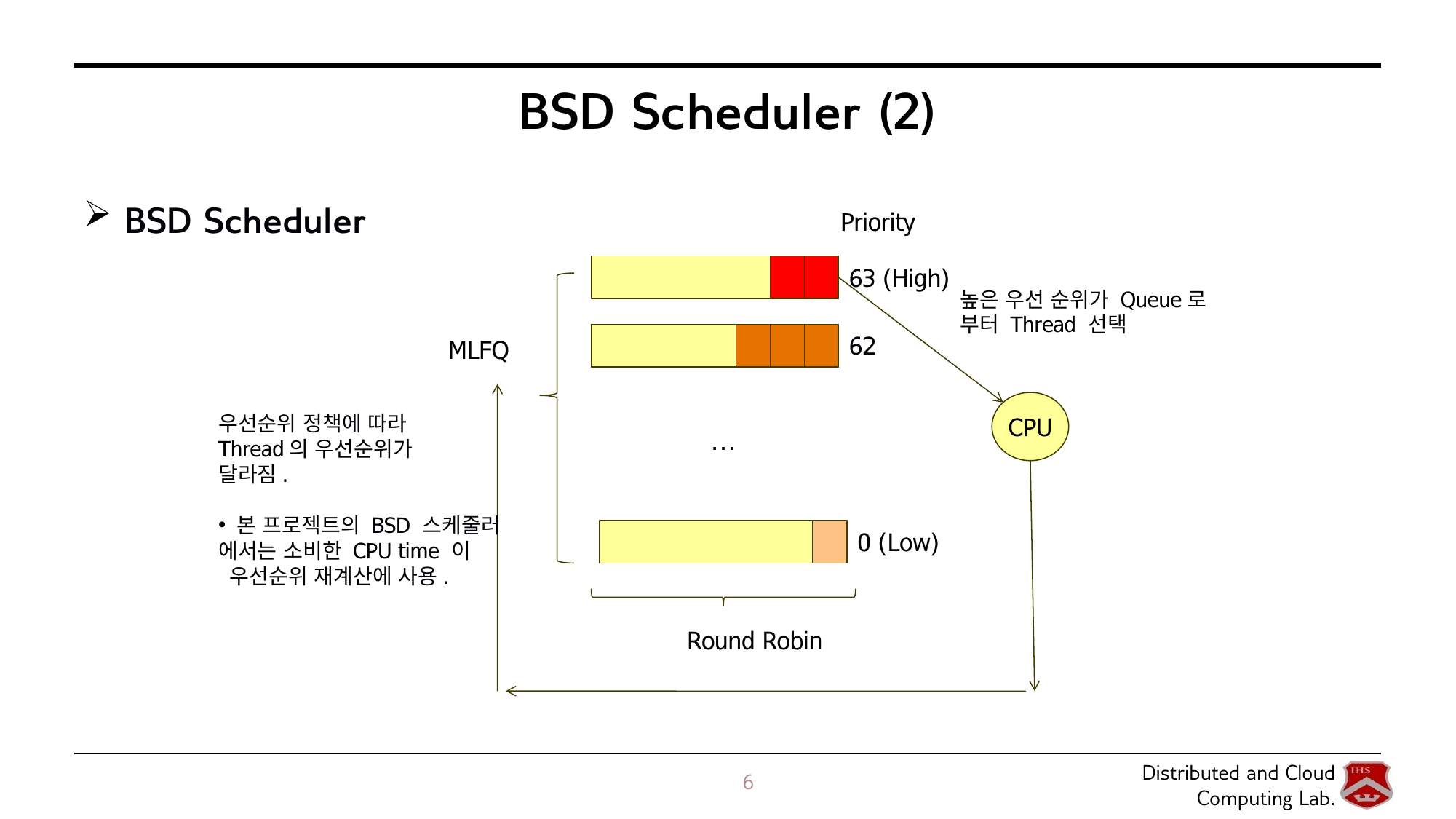

# BSD Scheduler (2)
BSD Scheduler

Priority

63 (High)

높은 우선 순위가 Queue로
부터 Thread 선택

62

MLFQ
CPU
…

0 (Low)

Round Robin

우선순위 정책에 따라
Thread의 우선순위가
달라짐.

 본 프로젝트의 BSD 스케줄러
에서는 소비한 CPU time 이
 우선순위 재계산에 사용.

6